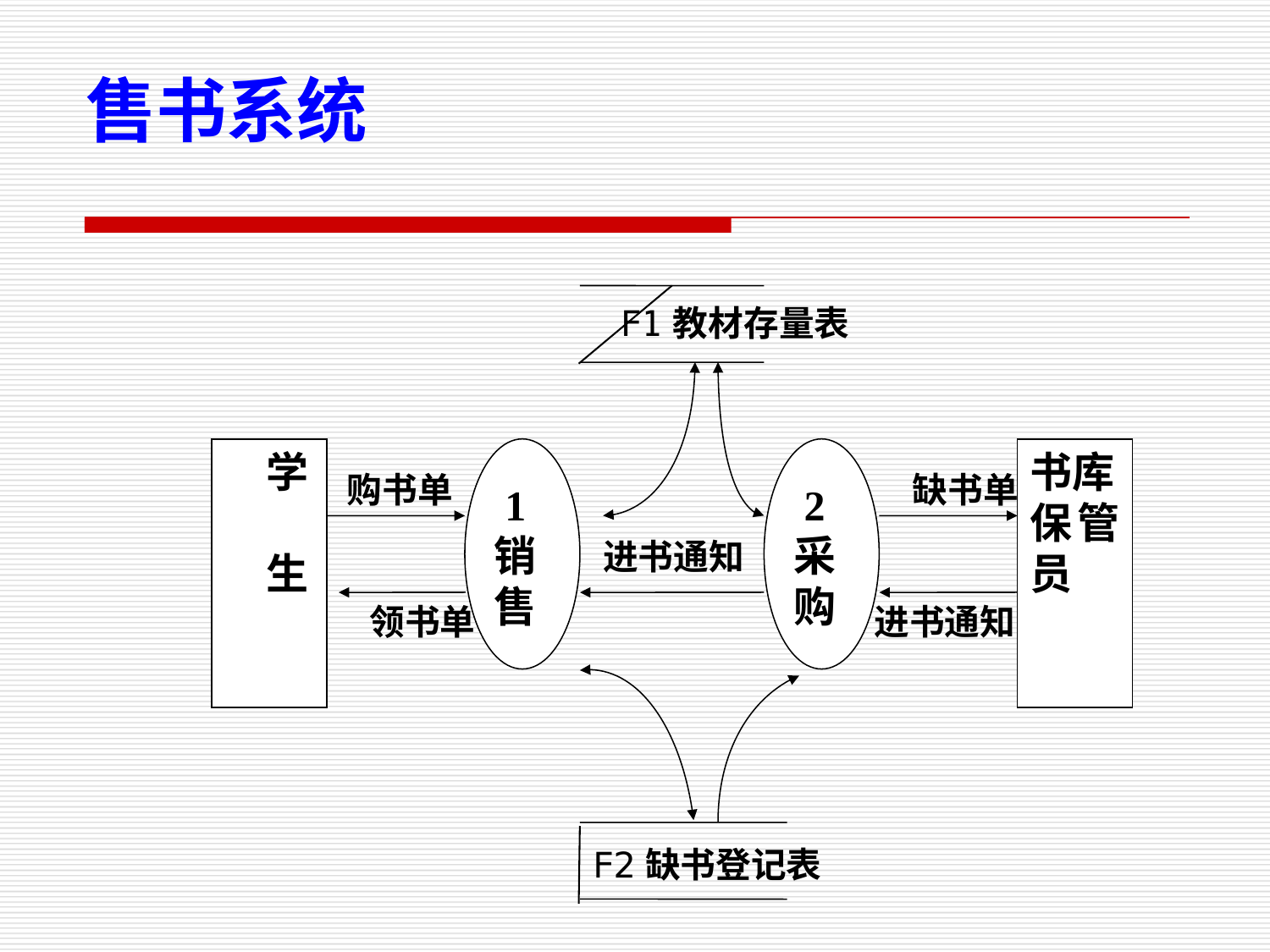

售书系统

　学

　生
 1
销售
 2
采购
书库
保管员

F1教材存量表

　购书单　　　　　　　　　　　　　缺书单
进书通知
领书单　　　　          　　　　　进书通知

F2缺书登记表